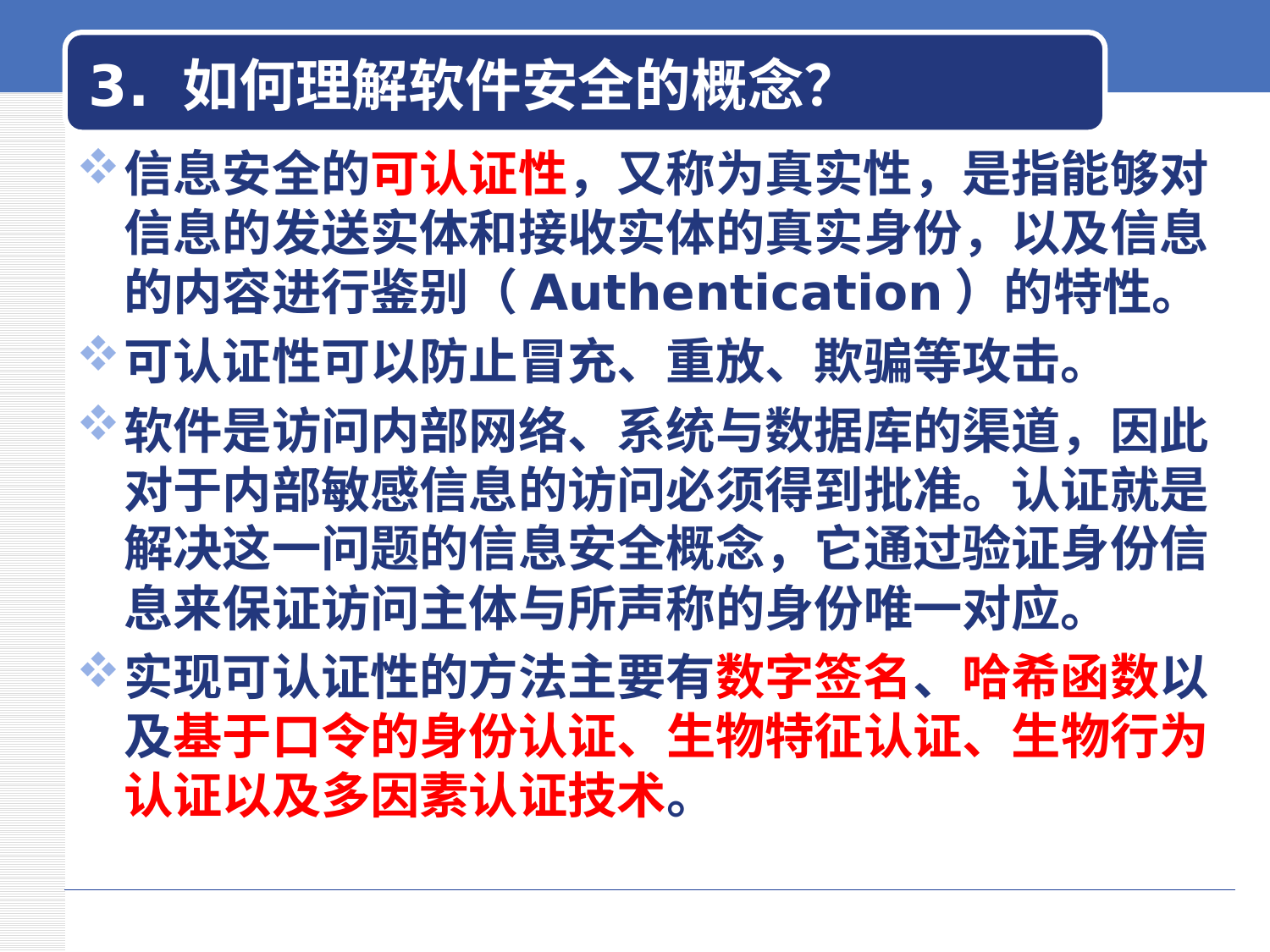

# 3. 如何理解软件安全的概念？
信息安全的可认证性，又称为真实性，是指能够对信息的发送实体和接收实体的真实身份，以及信息的内容进行鉴别（Authentication）的特性。
可认证性可以防止冒充、重放、欺骗等攻击。
软件是访问内部网络、系统与数据库的渠道，因此对于内部敏感信息的访问必须得到批准。认证就是解决这一问题的信息安全概念，它通过验证身份信息来保证访问主体与所声称的身份唯一对应。
实现可认证性的方法主要有数字签名、哈希函数以及基于口令的身份认证、生物特征认证、生物行为认证以及多因素认证技术。